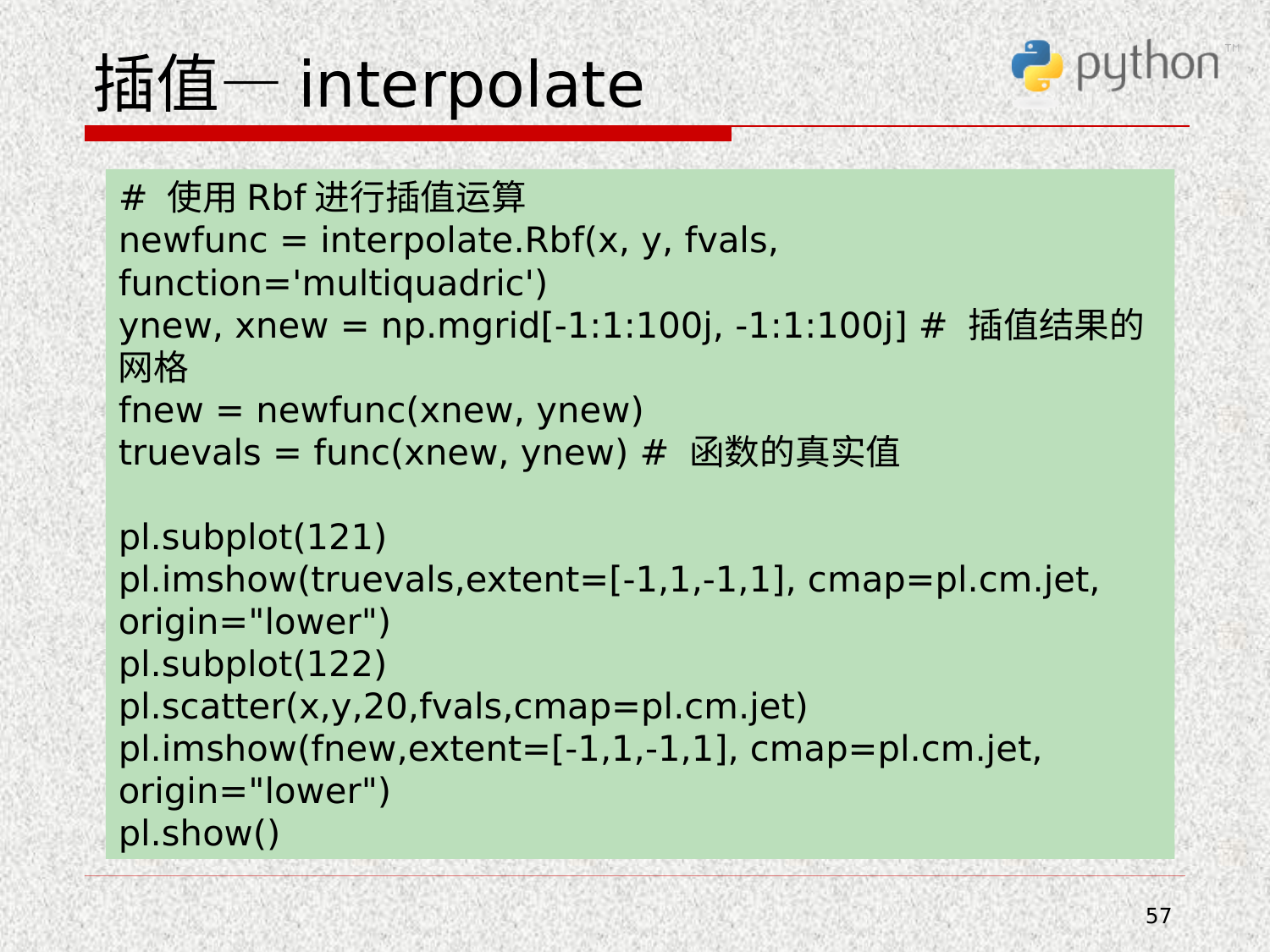

# 插值—interpolate

# 使用Rbf进行插值运算
newfunc = interpolate.Rbf(x, y, fvals, function='multiquadric')
ynew, xnew = np.mgrid[-1:1:100j, -1:1:100j] # 插值结果的网格
fnew = newfunc(xnew, ynew)
truevals = func(xnew, ynew) # 函数的真实值
pl.subplot(121)
pl.imshow(truevals,extent=[-1,1,-1,1], cmap=pl.cm.jet, origin="lower")
pl.subplot(122)
pl.scatter(x,y,20,fvals,cmap=pl.cm.jet)
pl.imshow(fnew,extent=[-1,1,-1,1], cmap=pl.cm.jet, origin="lower")
pl.show()
57